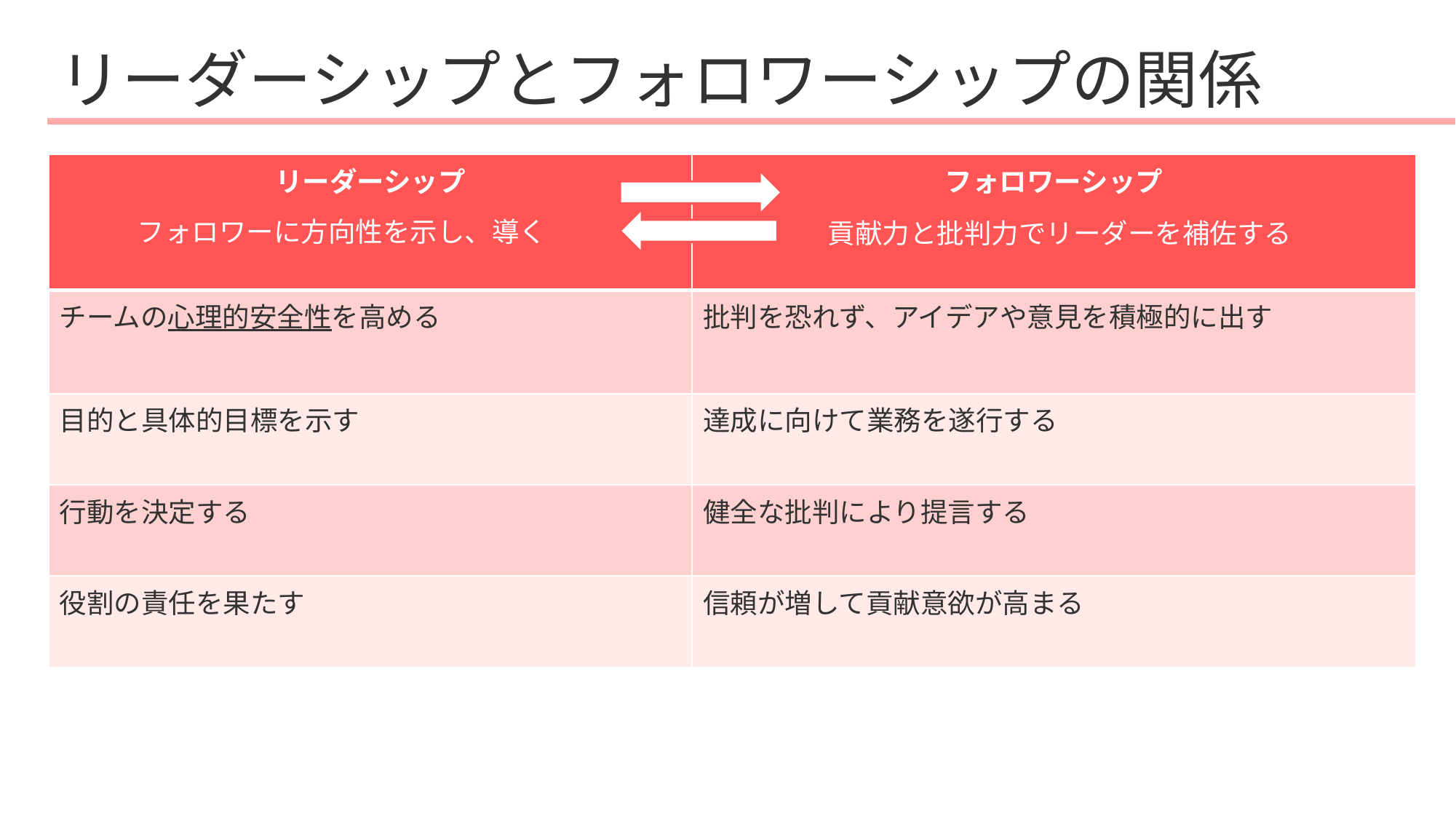

# リーダーシップとフォロワーシップの関係
| リーダーシップ | フォロワーシップ |
| --- | --- |
| チームの心理的安全性を高める | 批判を恐れず、アイデアや意見を積極的に出す |
| 目的と具体的目標を示す | 達成に向けて業務を遂行する |
| 行動を決定する | 健全な批判により提言する |
| 役割の責任を果たす | 信頼が増して貢献意欲が高まる |

フォロワーに方向性を示し、導く
貢献力と批判力でリーダーを補佐する
101